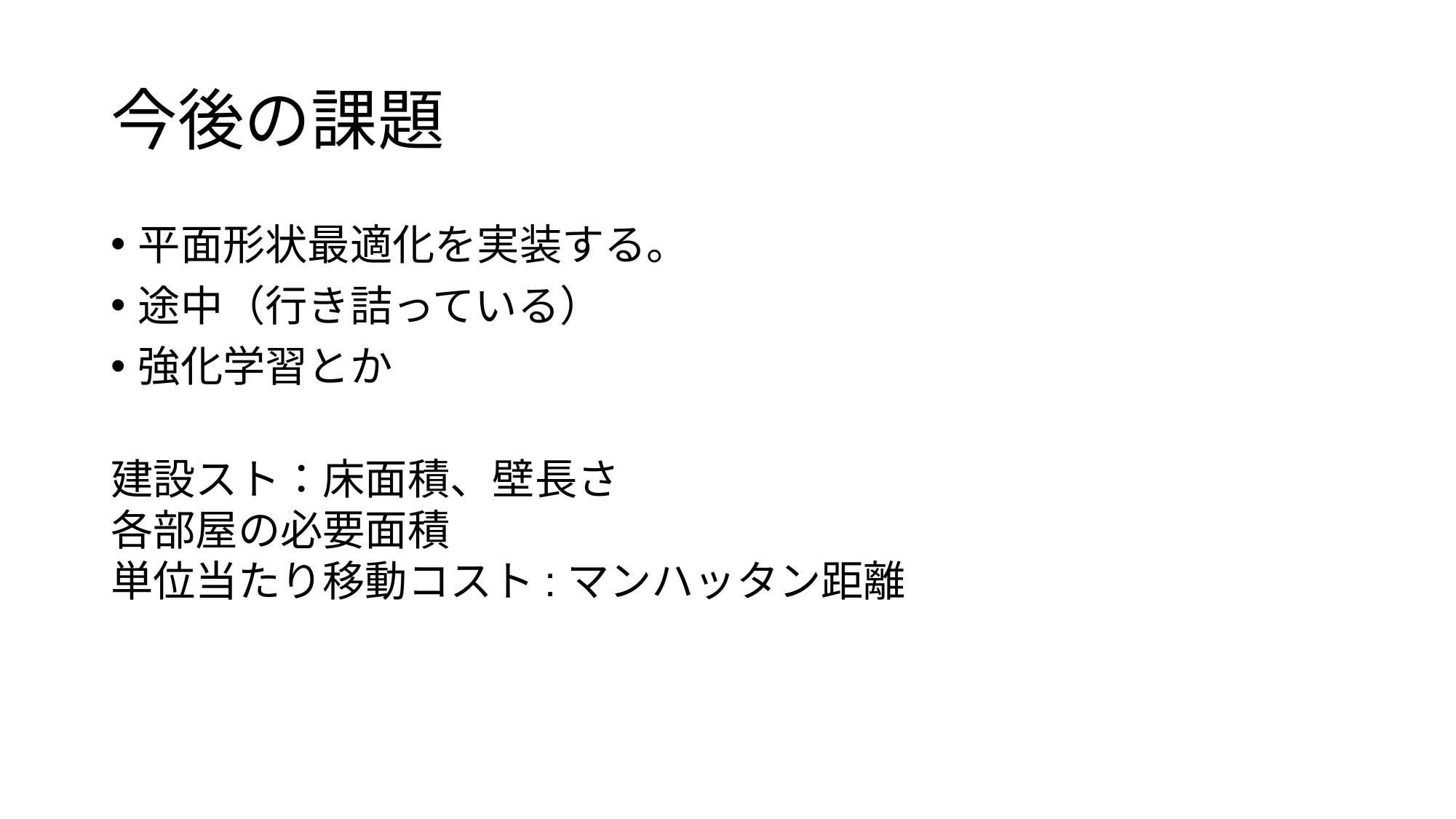

# 今後の課題
平面形状最適化を実装する。
途中（行き詰っている）
強化学習とか

建設スト：床面積、壁長さ
各部屋の必要面積
単位当たり移動コスト:マンハッタン距離